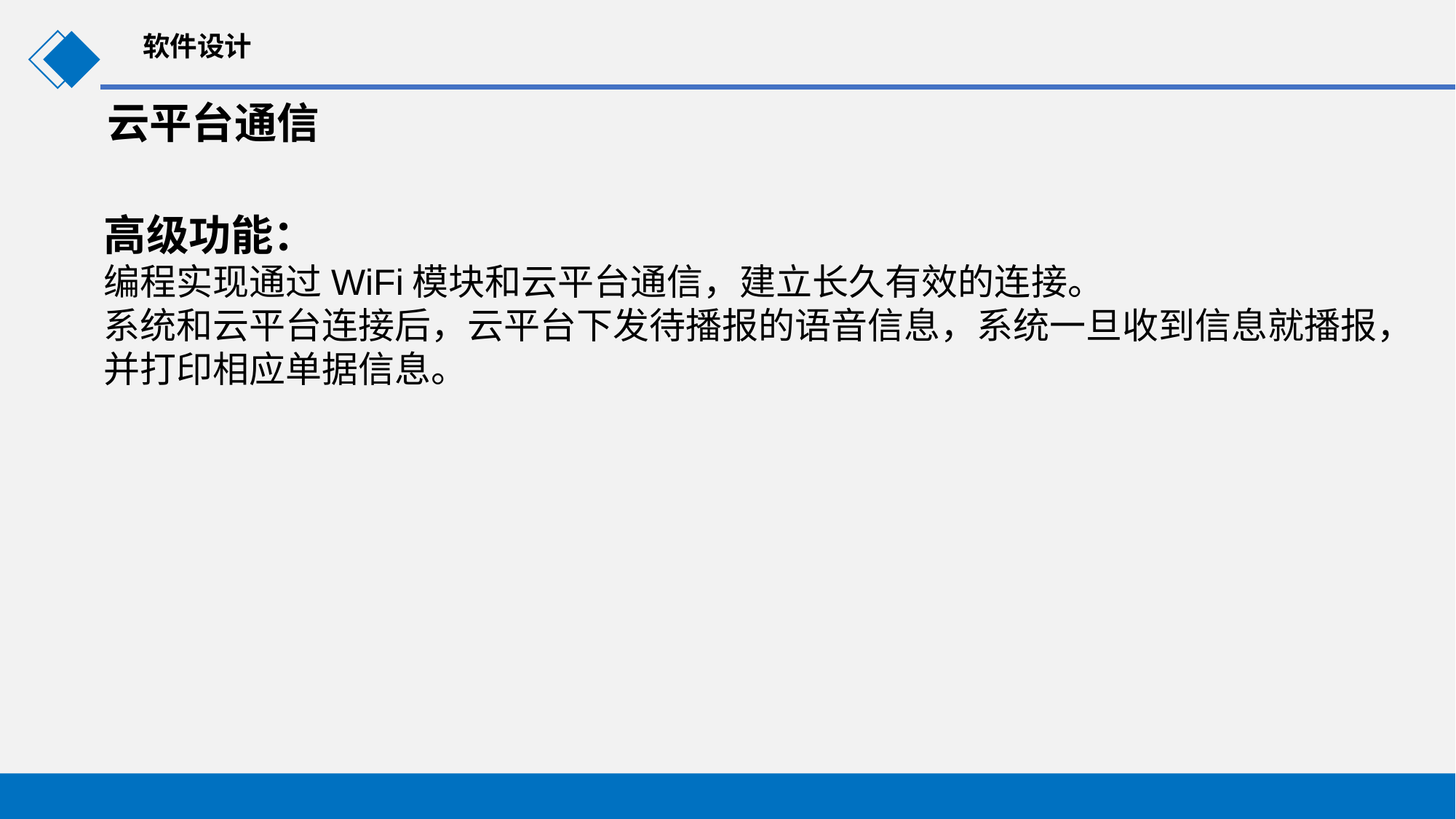

软件设计

云平台通信
高级功能：
编程实现通过WiFi模块和云平台通信，建立长久有效的连接。
系统和云平台连接后，云平台下发待播报的语音信息，系统一旦收到信息就播报，并打印相应单据信息。